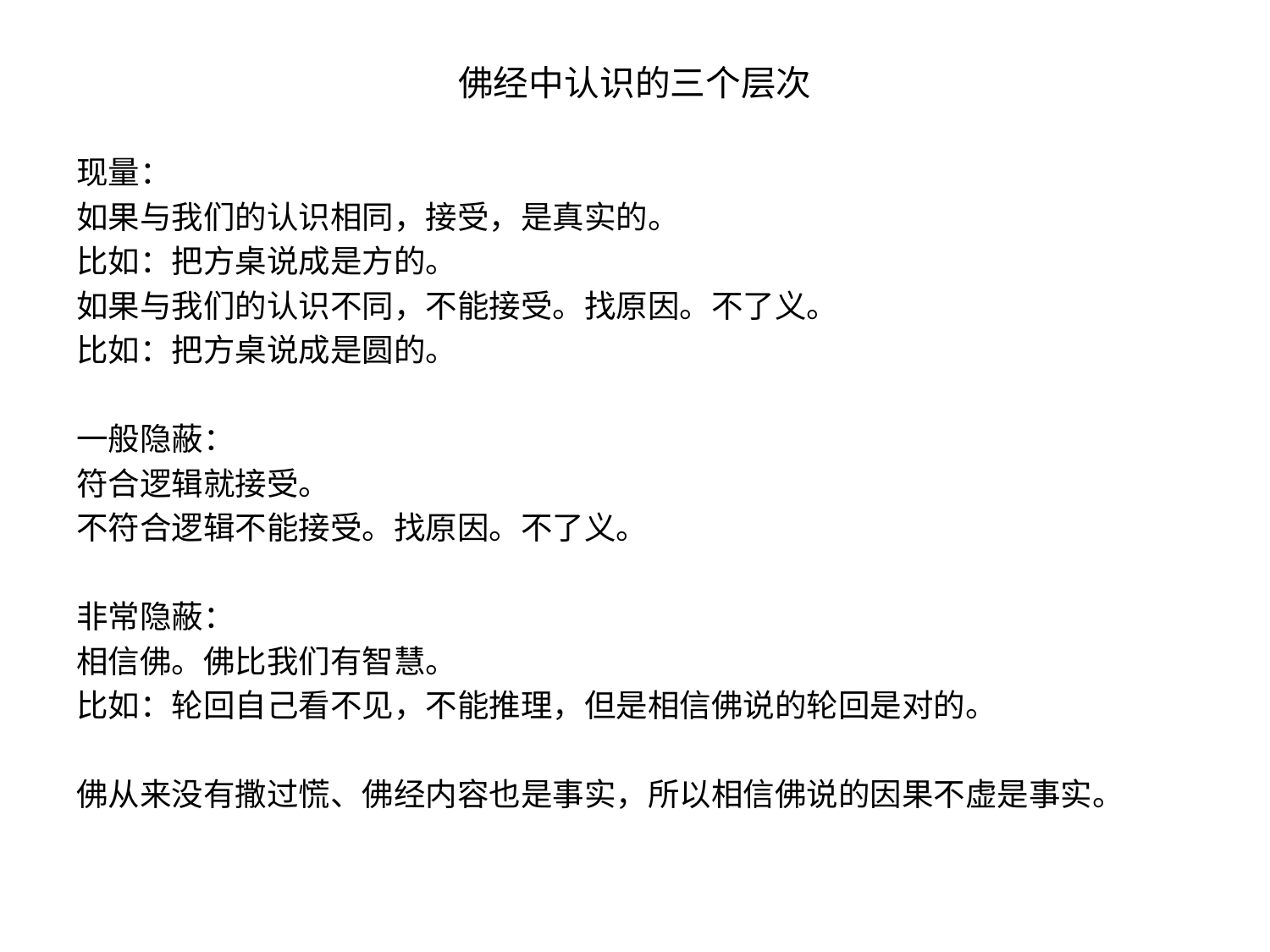

# 佛经中认识的三个层次
现量：
如果与我们的认识相同，接受，是真实的。
比如：把方桌说成是方的。
如果与我们的认识不同，不能接受。找原因。不了义。
比如：把方桌说成是圆的。

一般隐蔽：
符合逻辑就接受。
不符合逻辑不能接受。找原因。不了义。

非常隐蔽：
相信佛。佛比我们有智慧。
比如：轮回自己看不见，不能推理，但是相信佛说的轮回是对的。

佛从来没有撒过慌、佛经内容也是事实，所以相信佛说的因果不虚是事实。